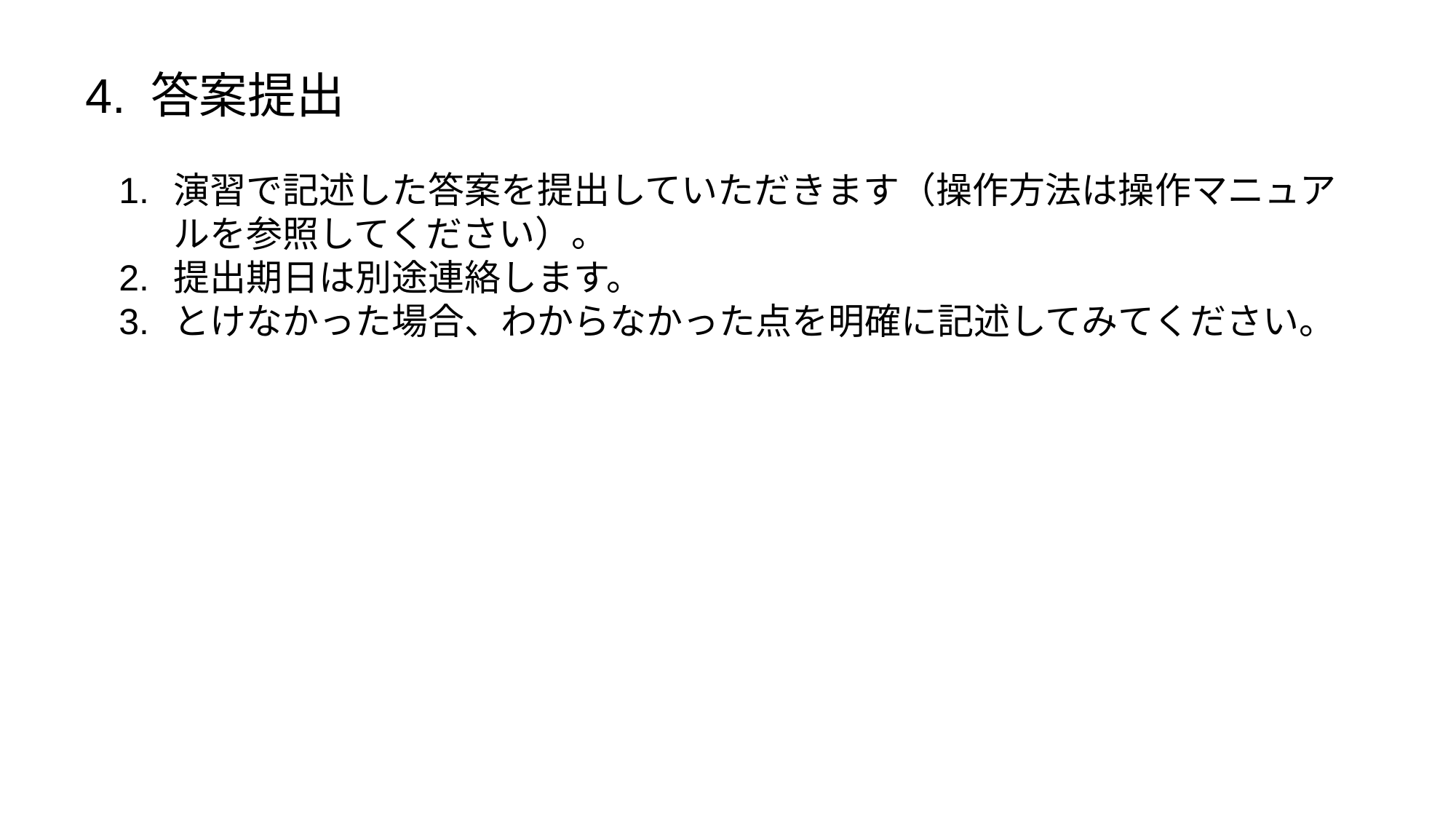

4. 答案提出
演習で記述した答案を提出していただきます（操作方法は操作マニュアルを参照してください）。
提出期日は別途連絡します。
とけなかった場合、わからなかった点を明確に記述してみてください。